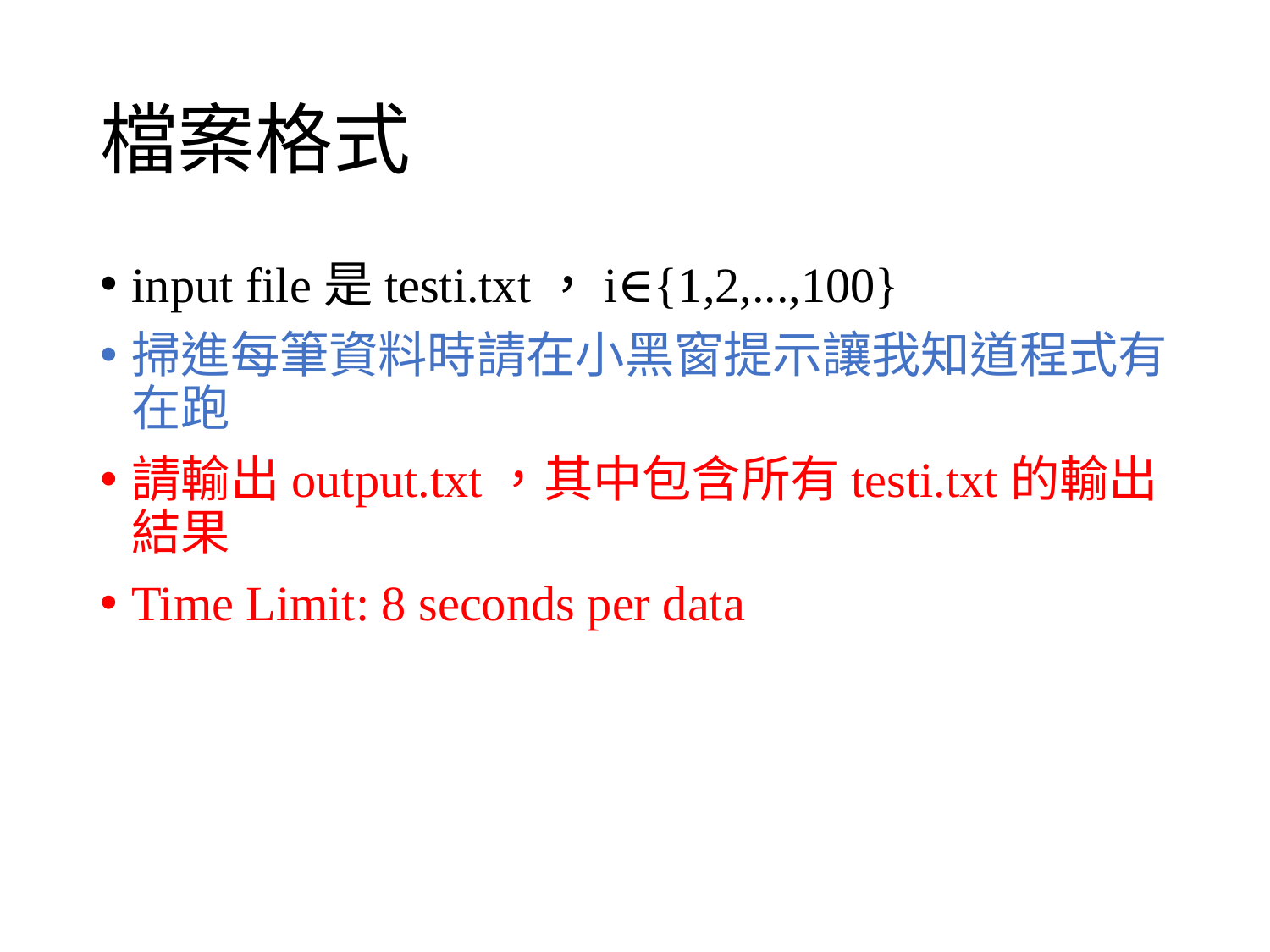

# 檔案格式
input file是testi.txt，i∈{1,2,...,100}
掃進每筆資料時請在小黑窗提示讓我知道程式有在跑
請輸出output.txt，其中包含所有testi.txt的輸出結果
Time Limit: 8 seconds per data